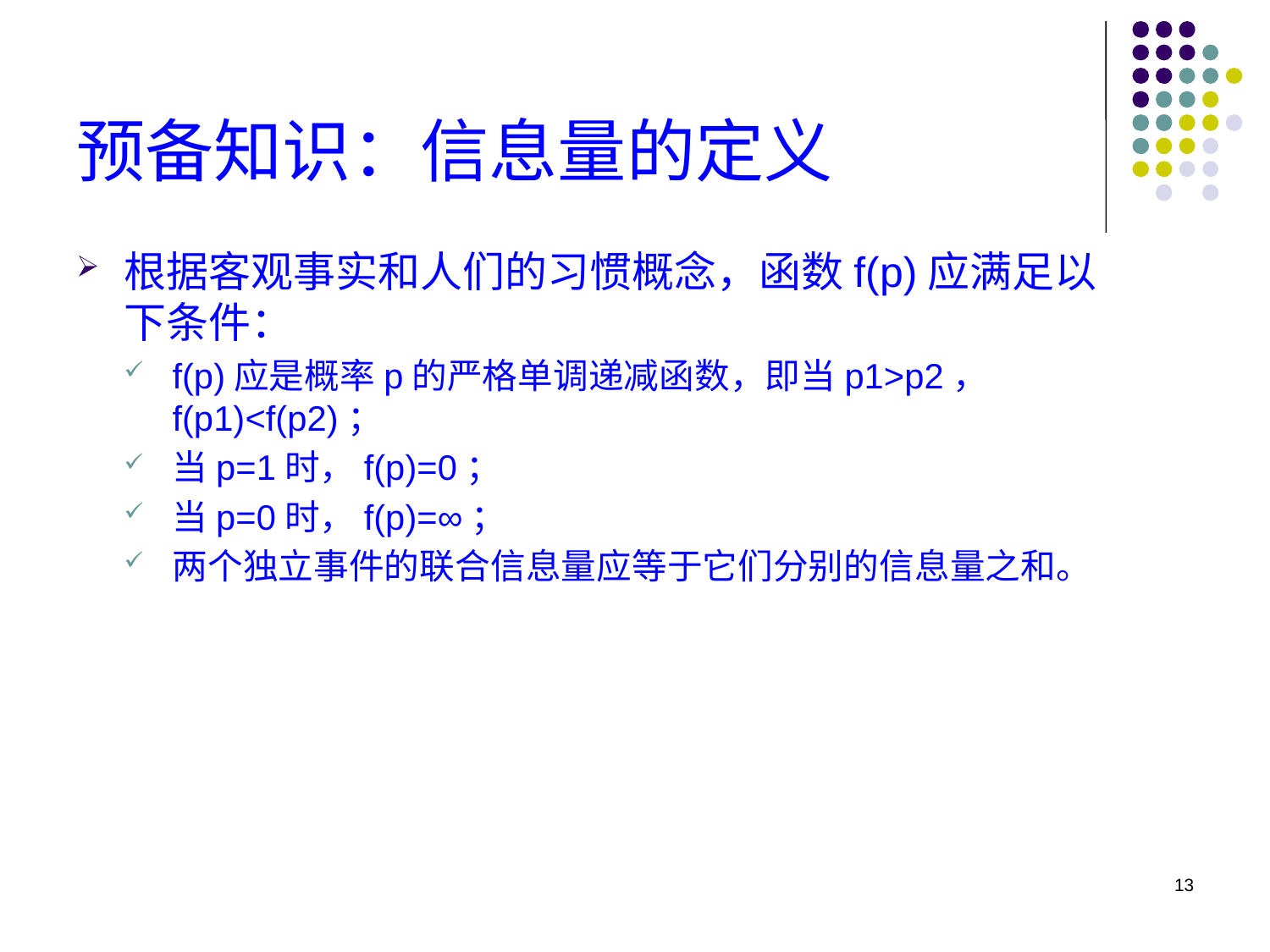

# 预备知识：信息量的定义
根据客观事实和人们的习惯概念，函数f(p)应满足以下条件：
f(p)应是概率p的严格单调递减函数，即当p1>p2， f(p1)<f(p2)；
当p=1时，f(p)=0；
当p=0时，f(p)=∞；
两个独立事件的联合信息量应等于它们分别的信息量之和。
13